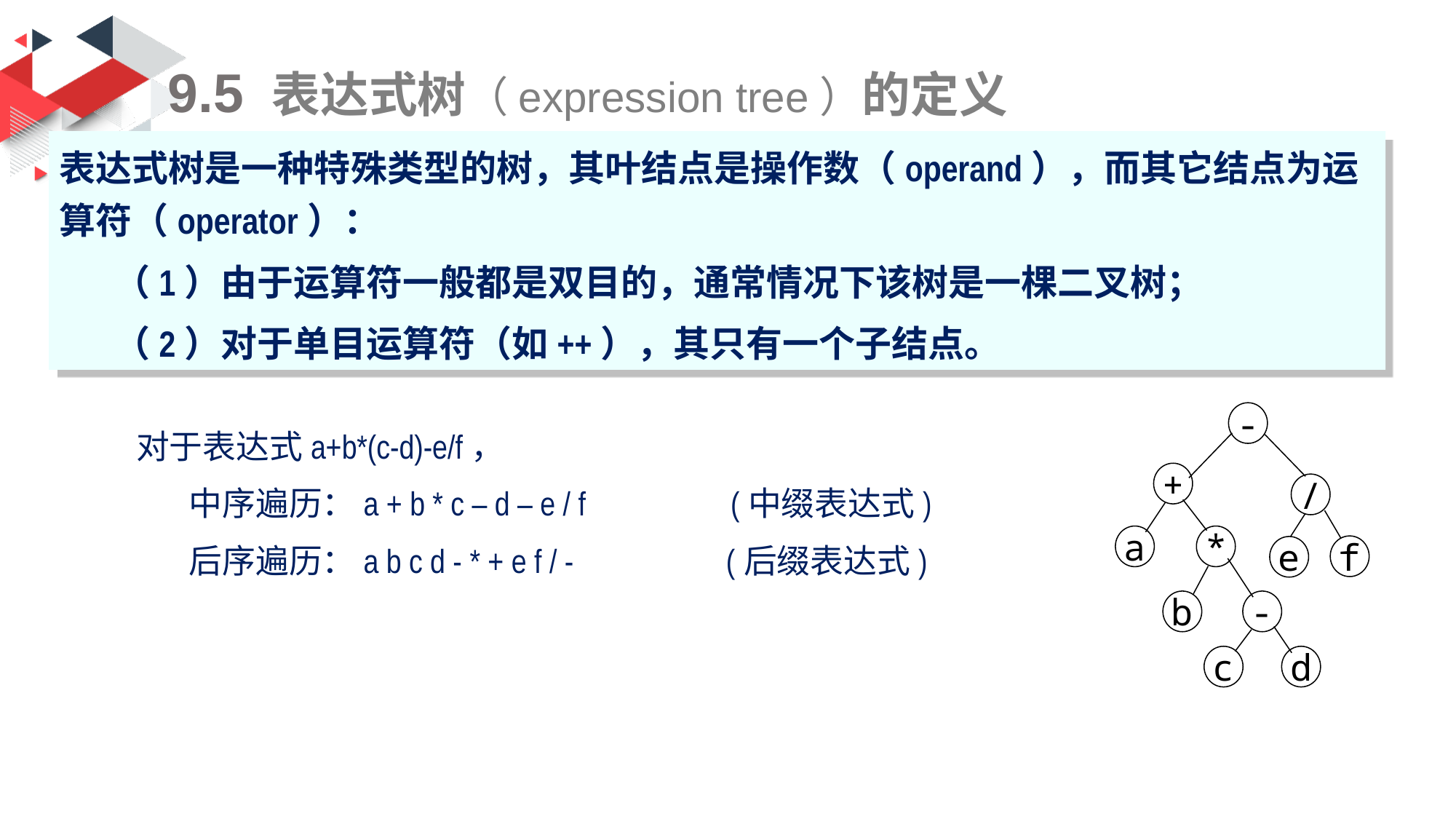

# 9.5 表达式树（expression tree）的定义
表达式树是一种特殊类型的树，其叶结点是操作数（operand），而其它结点为运算符（operator）：
（1）由于运算符一般都是双目的，通常情况下该树是一棵二叉树；
（2）对于单目运算符（如++），其只有一个子结点。
-

+
/

a
*
f
e

b
-

c
d
对于表达式a+b*(c-d)-e/f，
      中序遍历：a + b * c – d – e / f                   (中缀表达式)
      后序遍历：a b c d - * + e f / -                    (后缀表达式)